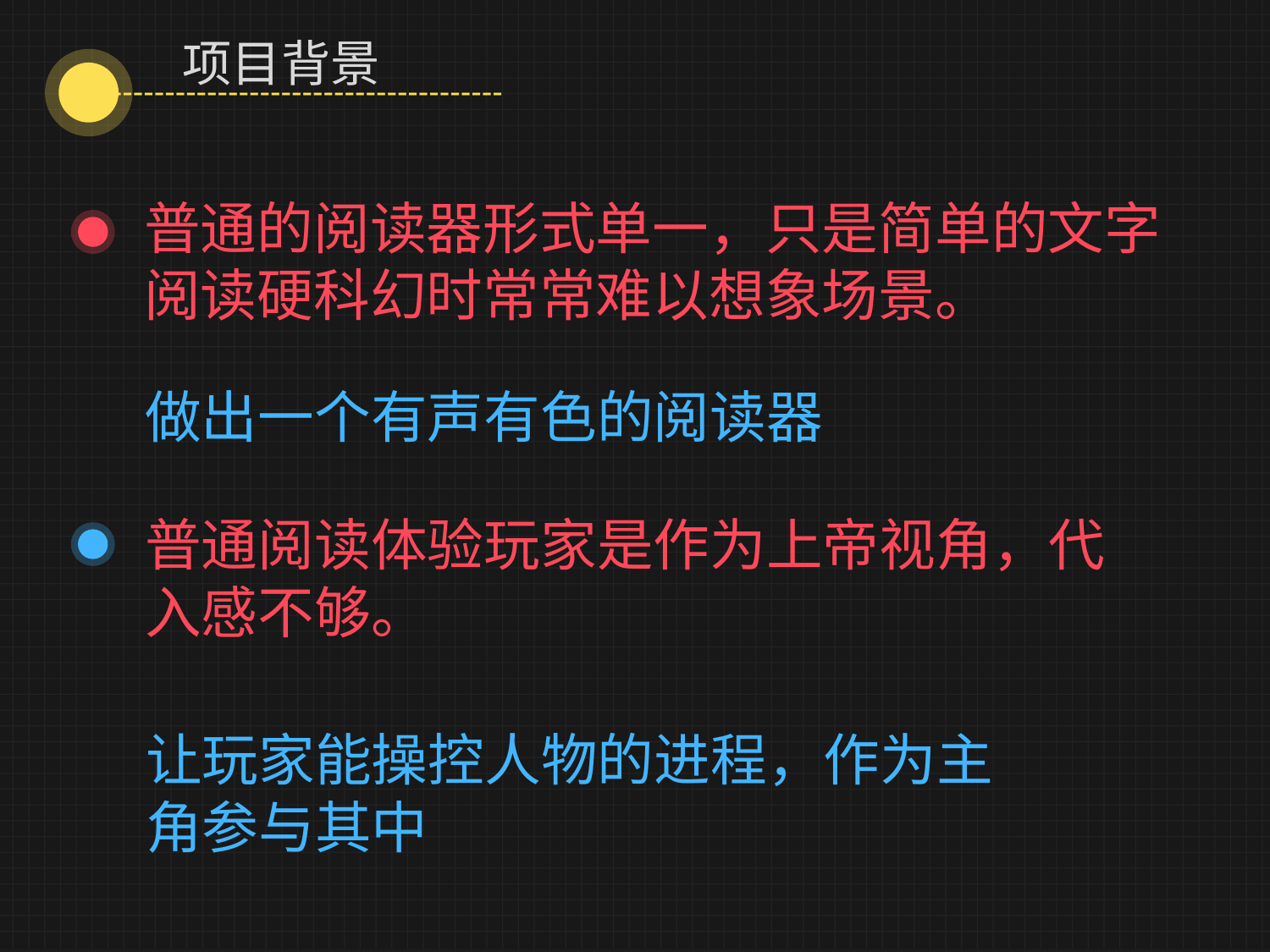

项目背景

--------------------------------------
普通的阅读器形式单一，只是简单的文字阅读硬科幻时常常难以想象场景。

做出一个有声有色的阅读器
普通阅读体验玩家是作为上帝视角，代入感不够。

让玩家能操控人物的进程，作为主角参与其中